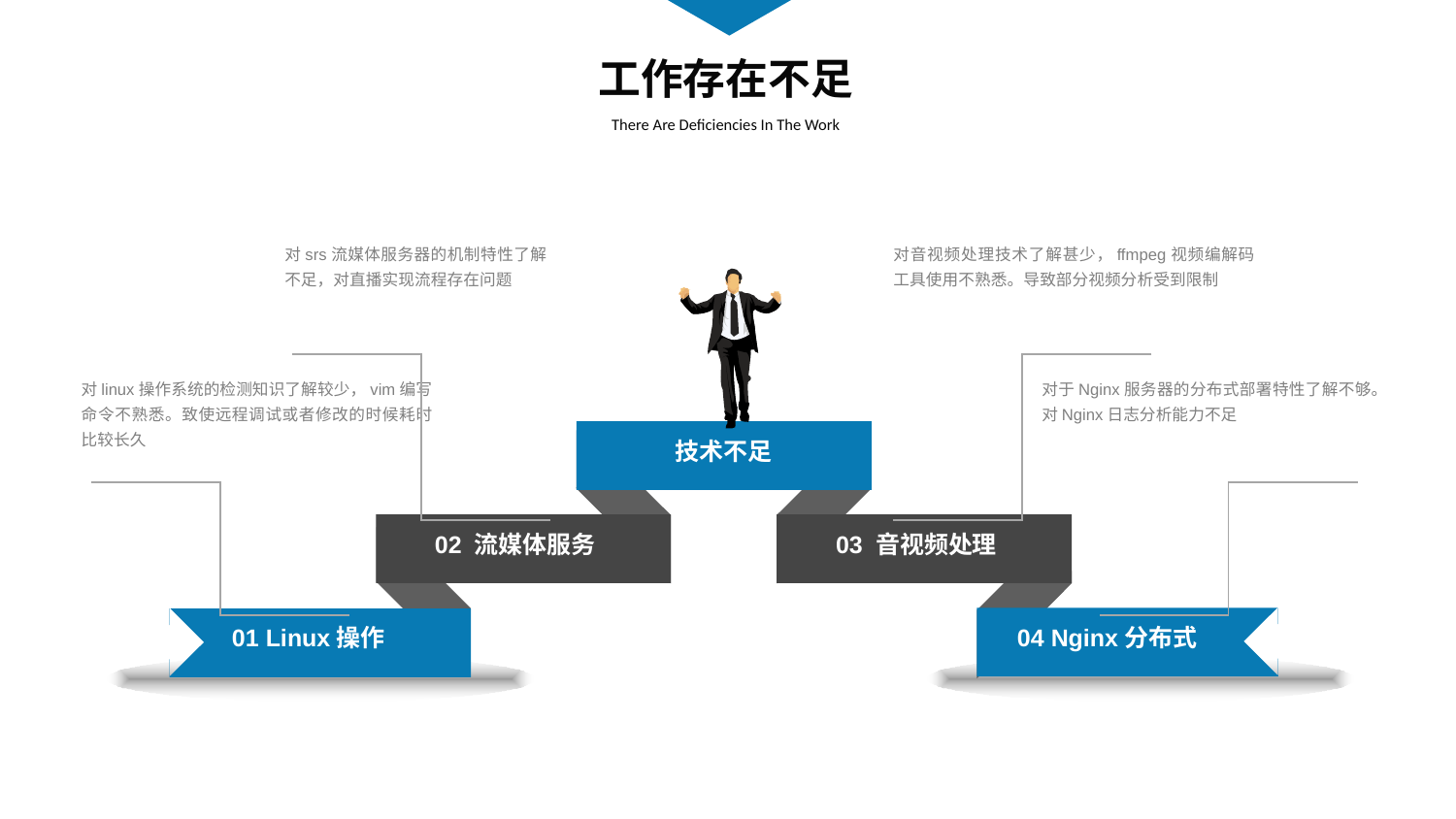

工作存在不足
There Are Deficiencies In The Work
对音视频处理技术了解甚少，ffmpeg视频编解码工具使用不熟悉。导致部分视频分析受到限制
对srs流媒体服务器的机制特性了解不足，对直播实现流程存在问题

对linux操作系统的检测知识了解较少，vim编写命令不熟悉。致使远程调试或者修改的时候耗时比较长久
对于Nginx服务器的分布式部署特性了解不够。对Nginx日志分析能力不足

     技术不足

02 流媒体服务
03 音视频处理

01 Linux操作
04 Nginx分布式